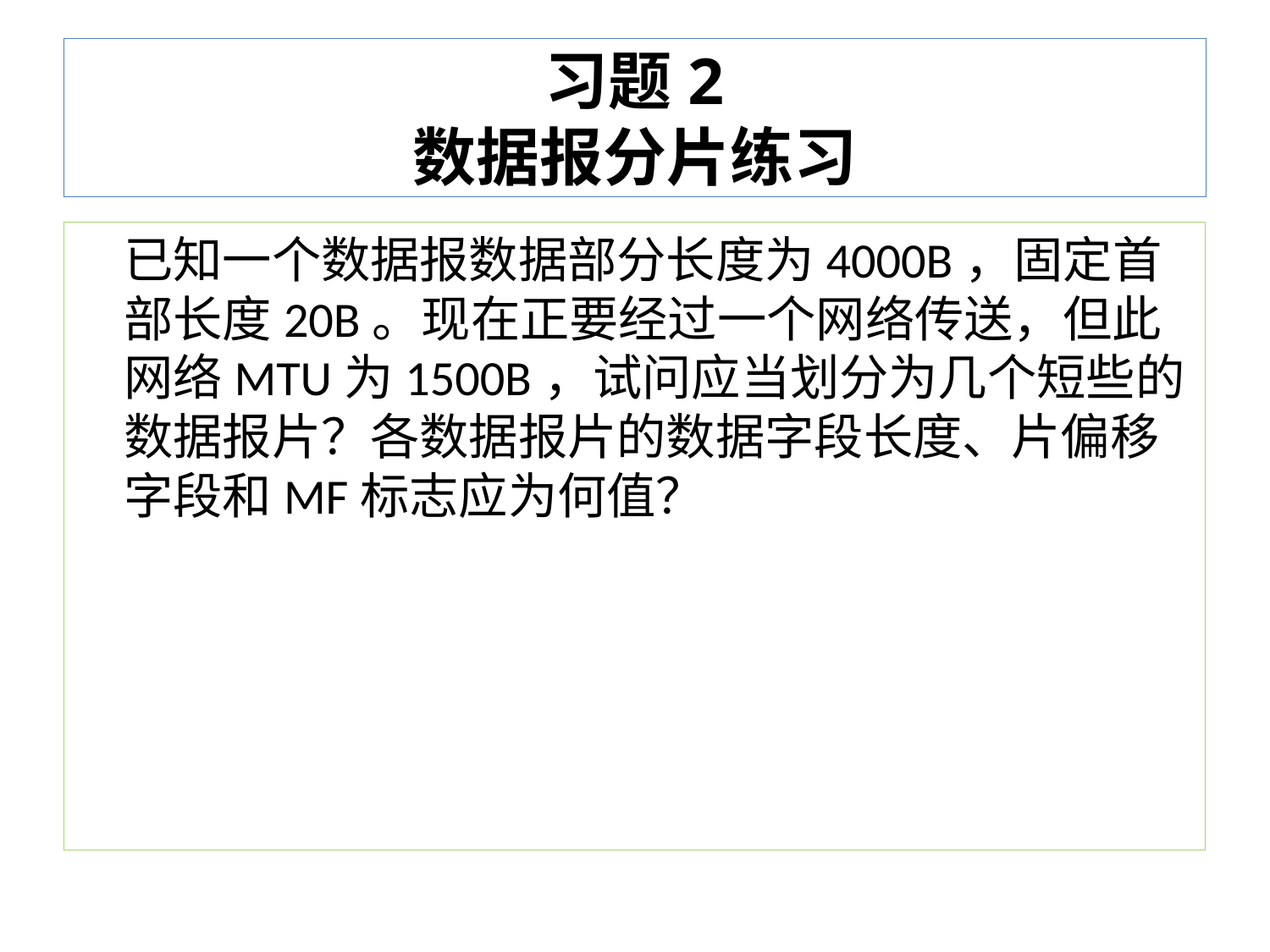

# 习题2 数据报分片练习
	已知一个数据报数据部分长度为4000B，固定首部长度20B。现在正要经过一个网络传送，但此网络MTU为1500B，试问应当划分为几个短些的数据报片？各数据报片的数据字段长度、片偏移字段和MF标志应为何值？